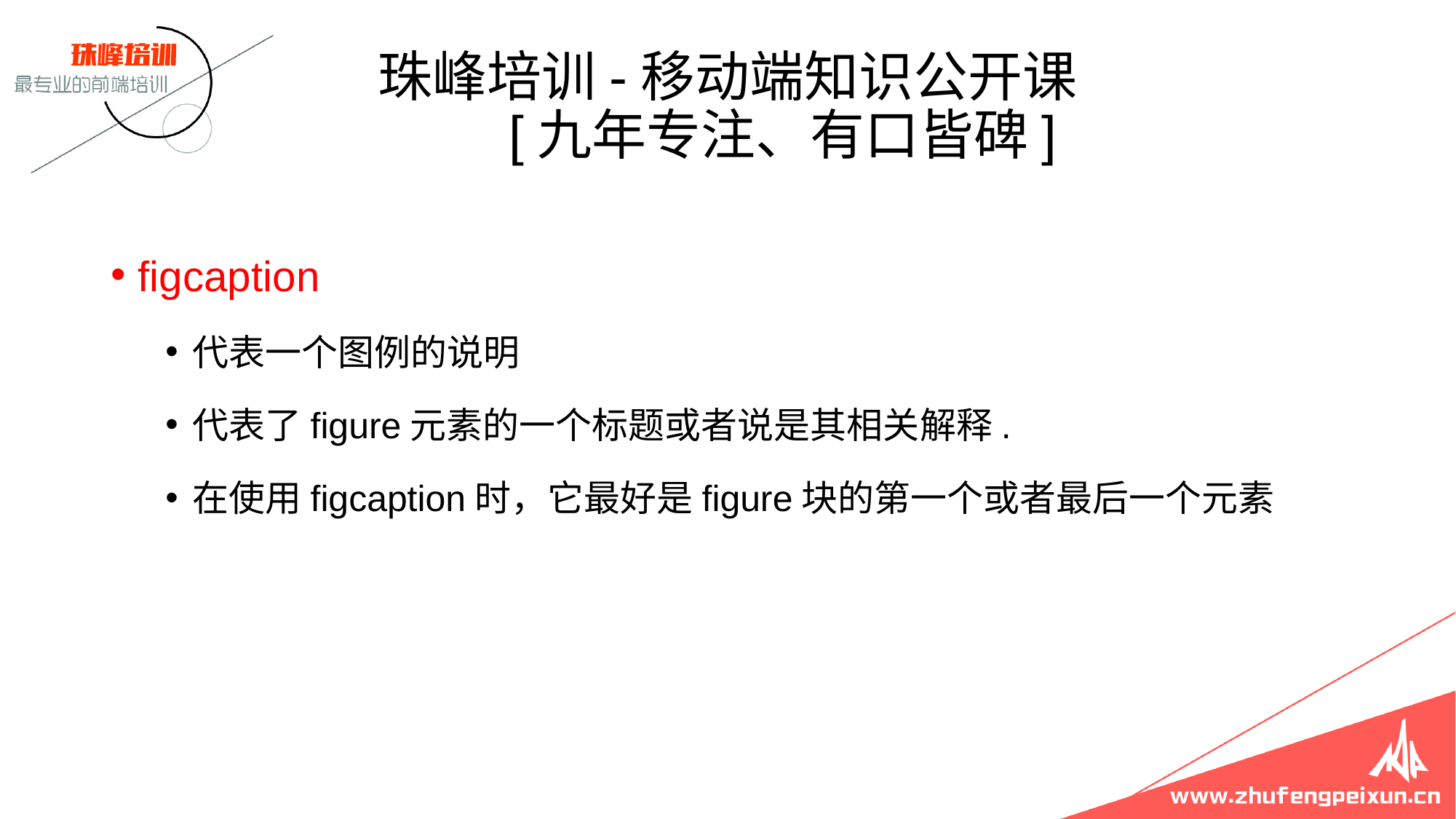

# 珠峰培训-移动端知识公开课 [九年专注、有口皆碑]
figcaption
代表一个图例的说明
代表了figure元素的一个标题或者说是其相关解释.
在使用figcaption时，它最好是figure块的第一个或者最后一个元素